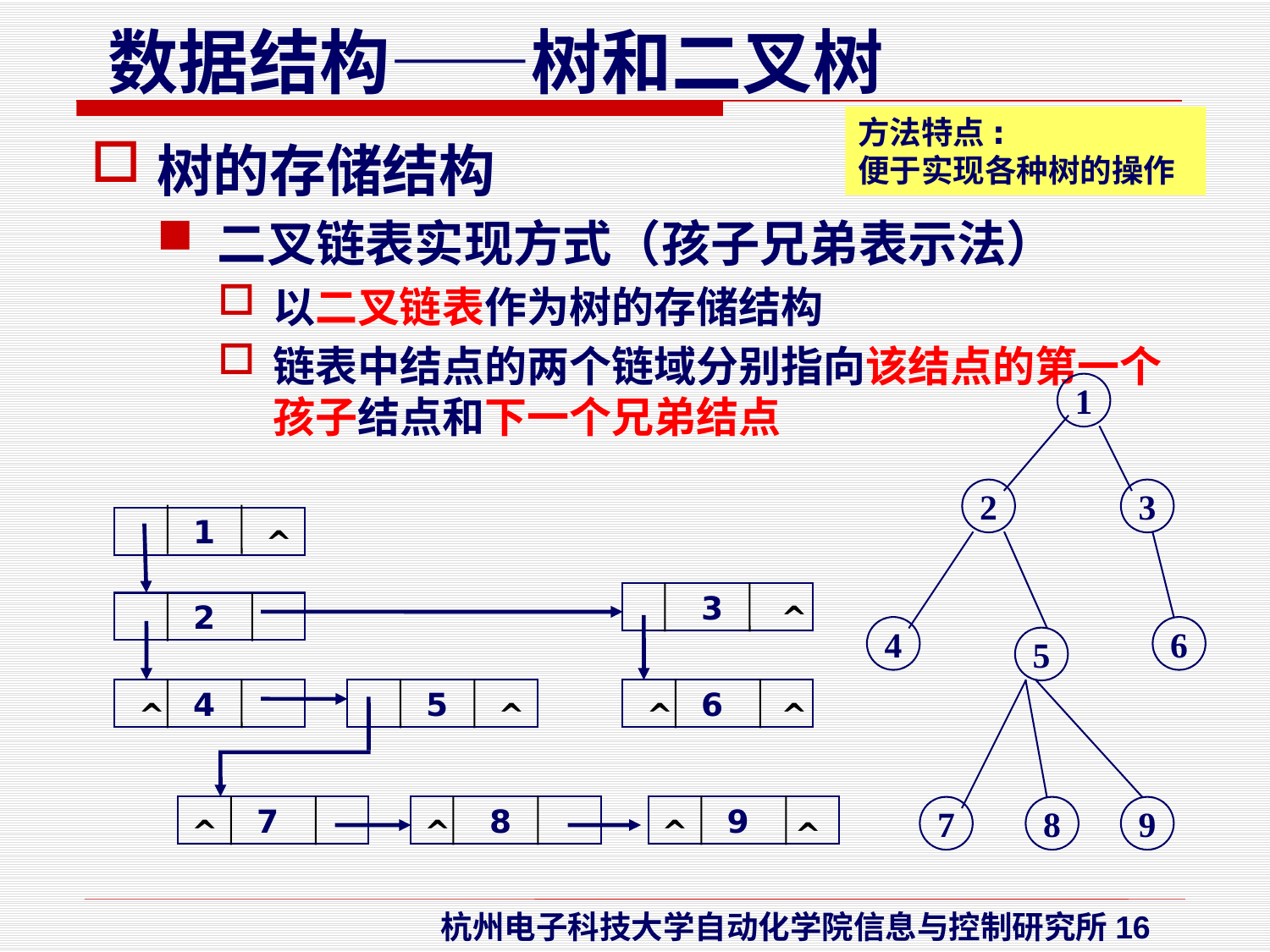

方法特点:
便于实现各种树的操作
树的存储结构
二叉链表实现方式（孩子兄弟表示法）
以二叉链表作为树的存储结构
链表中结点的两个链域分别指向该结点的第一个孩子结点和下一个兄弟结点
1

2
3

4
6
5

7
8
9

      1
^

      3

^
      2

      4

      5

      6

^
^
^
^

      7

      8

      9

^
^
^
^